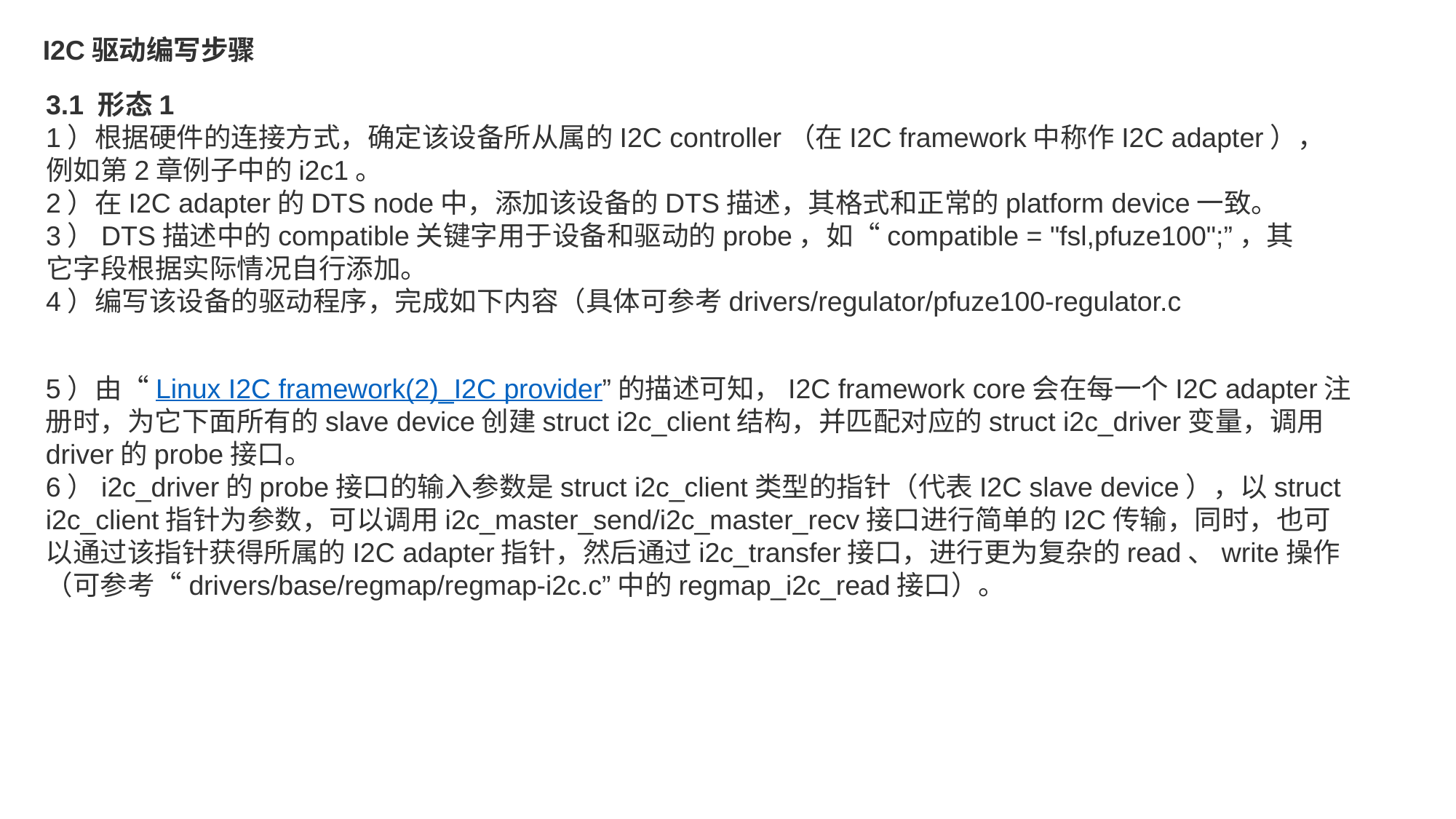

I2C驱动编写步骤
3.1 形态1
1）根据硬件的连接方式，确定该设备所从属的I2C controller（在I2C framework中称作I2C adapter），例如第2章例子中的i2c1。
2）在I2C adapter的DTS node中，添加该设备的DTS描述，其格式和正常的platform device一致。
3）DTS描述中的compatible关键字用于设备和驱动的probe，如“compatible = "fsl,pfuze100";”，其它字段根据实际情况自行添加。
4）编写该设备的驱动程序，完成如下内容（具体可参考drivers/regulator/pfuze100-regulator.c
5）由“Linux I2C framework(2)_I2C provider”的描述可知，I2C framework core会在每一个I2C adapter注册时，为它下面所有的slave device创建struct i2c_client结构，并匹配对应的struct i2c_driver变量，调用driver的probe接口。
6）i2c_driver的probe接口的输入参数是struct i2c_client类型的指针（代表I2C slave device），以struct i2c_client指针为参数，可以调用i2c_master_send/i2c_master_recv接口进行简单的I2C传输，同时，也可以通过该指针获得所属的I2C adapter指针，然后通过i2c_transfer接口，进行更为复杂的read、write操作（可参考“drivers/base/regmap/regmap-i2c.c”中的regmap_i2c_read接口）。